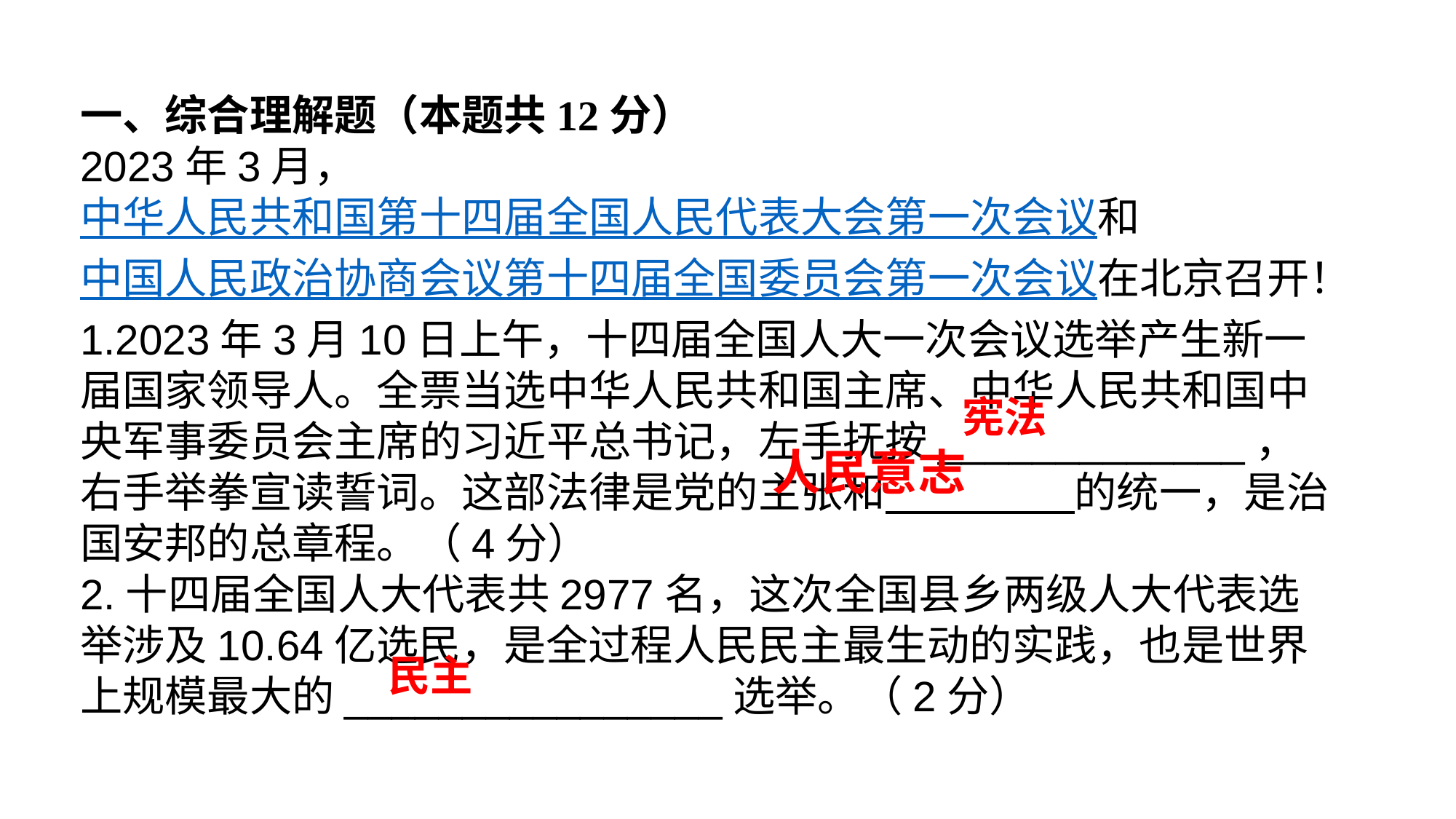

一、综合理解题（本题共12分）
2023年3月，中华人民共和国第十四届全国人民代表大会第一次会议和中国人民政治协商会议第十四届全国委员会第一次会议在北京召开！1.2023年3月10日上午，十四届全国人大一次会议选举产生新一届国家领导人。全票当选中华人民共和国主席、中华人民共和国中央军事委员会主席的习近平总书记，左手抚按_____________，右手举拳宣读誓词。这部法律是党的主张和                    的统一，是治国安邦的总章程。（4分）2.十四届全国人大代表共2977名，这次全国县乡两级人大代表选举涉及10.64亿选民，是全过程人民民主最生动的实践，也是世界上规模最大的________________选举。（2分）
宪法
人民意志
民主